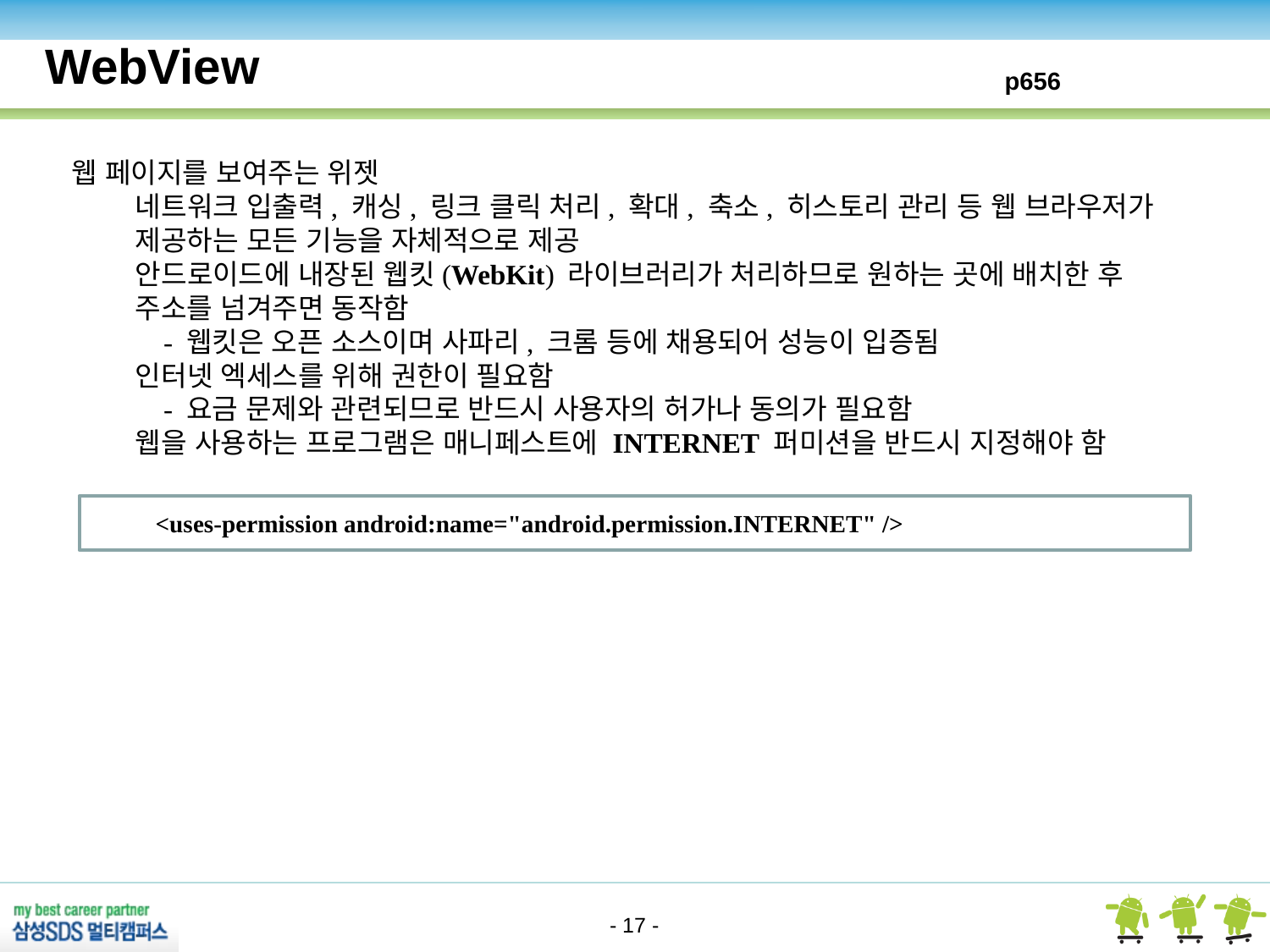

WebView
p656
웹 페이지를 보여주는 위젯
네트워크 입출력, 캐싱, 링크 클릭 처리, 확대, 축소, 히스토리 관리 등 웹 브라우저가 제공하는 모든 기능을 자체적으로 제공
안드로이드에 내장된 웹킷(WebKit) 라이브러리가 처리하므로 원하는 곳에 배치한 후 주소를 넘겨주면 동작함
    - 웹킷은 오픈 소스이며 사파리, 크롬 등에 채용되어 성능이 입증됨
인터넷 엑세스를 위해 권한이 필요함
    - 요금 문제와 관련되므로 반드시 사용자의 허가나 동의가 필요함
웹을 사용하는 프로그램은 매니페스트에 INTERNET 퍼미션을 반드시 지정해야 함
<uses-permission android:name="android.permission.INTERNET" />
- 17 -